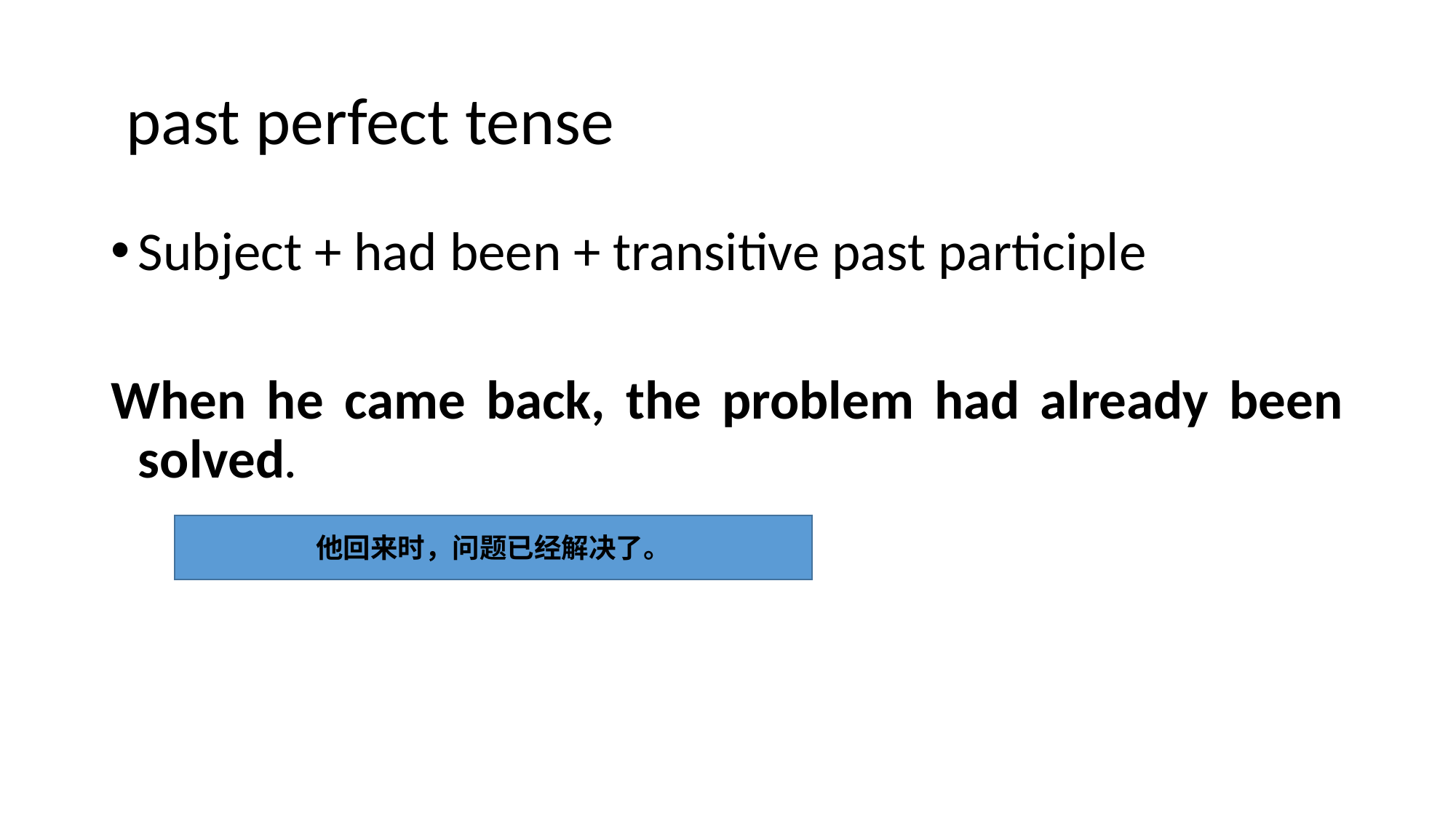

# past perfect tense
Subject + had been + transitive past participle

When he came back, the problem had already been solved.
他回来时，问题已经解决了。